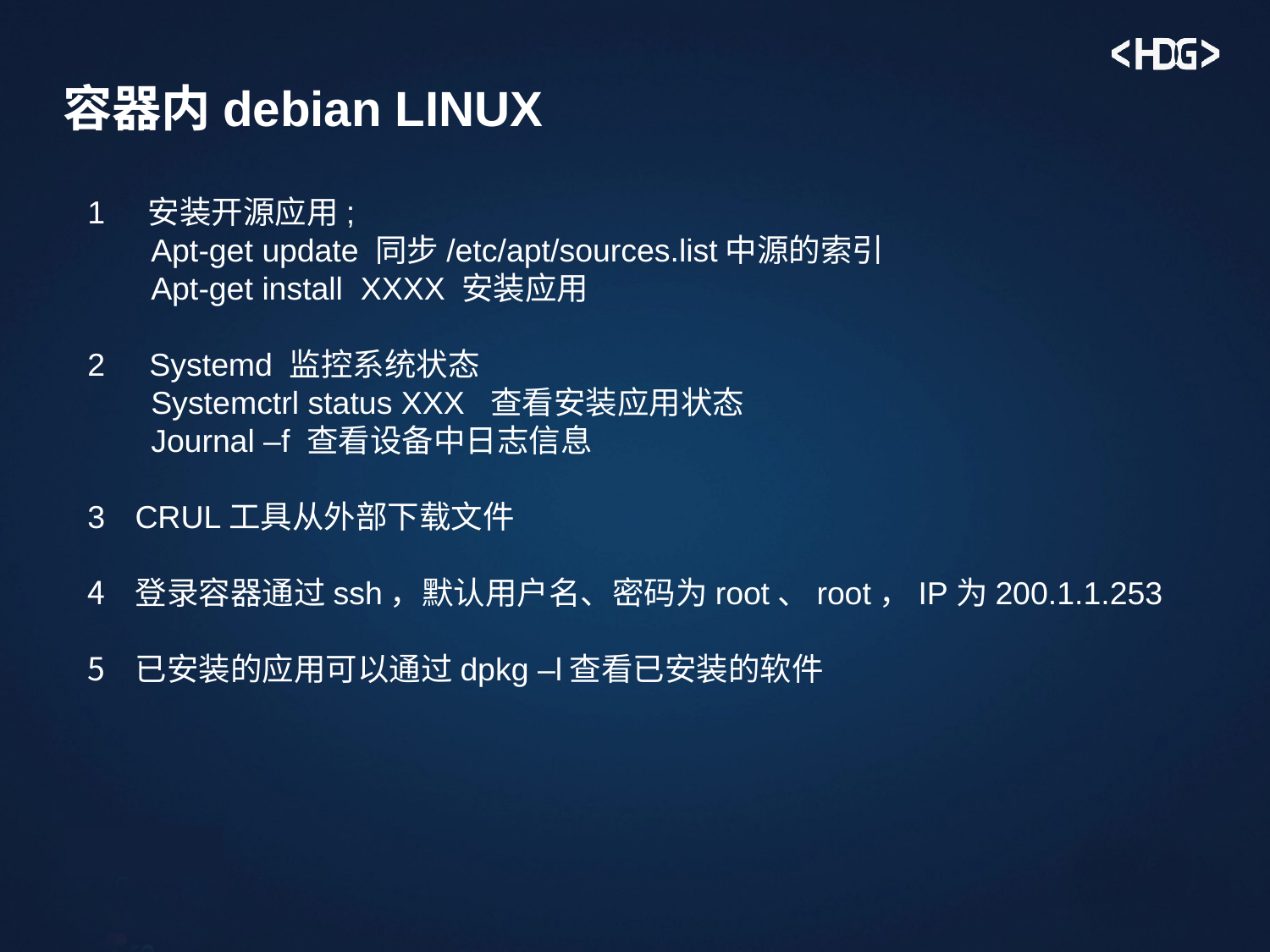

# 容器内debian LINUX
1    安装开源应用;
Apt-get update 同步/etc/apt/sources.list中源的索引
Apt-get install  XXXX 安装应用

2     Systemd 监控系统状态
Systemctrl status XXX  查看安装应用状态
Journal –f 查看设备中日志信息

CRUL工具从外部下载文件

登录容器通过ssh，默认用户名、密码为root、root，IP为200.1.1.253

已安装的应用可以通过dpkg –l查看已安装的软件